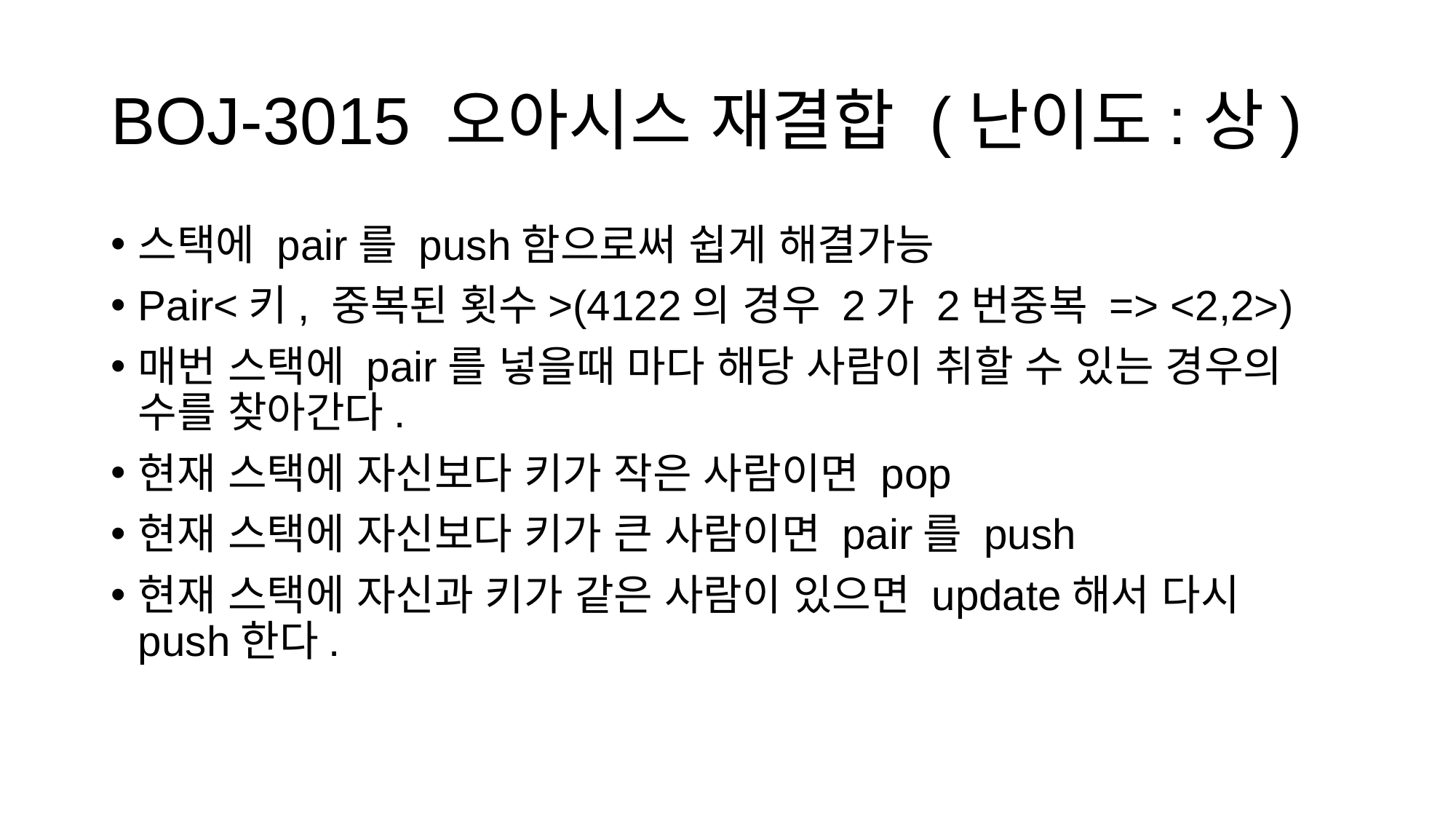

# BOJ-3015 오아시스 재결합 (난이도:상)
스택에 pair를 push함으로써 쉽게 해결가능
Pair<키, 중복된 횟수>(4122의 경우 2가 2번중복 => <2,2>)
매번 스택에 pair를 넣을때 마다 해당 사람이 취할 수 있는 경우의 수를 찾아간다.
현재 스택에 자신보다 키가 작은 사람이면 pop
현재 스택에 자신보다 키가 큰 사람이면 pair를 push
현재 스택에 자신과 키가 같은 사람이 있으면 update해서 다시 push한다.